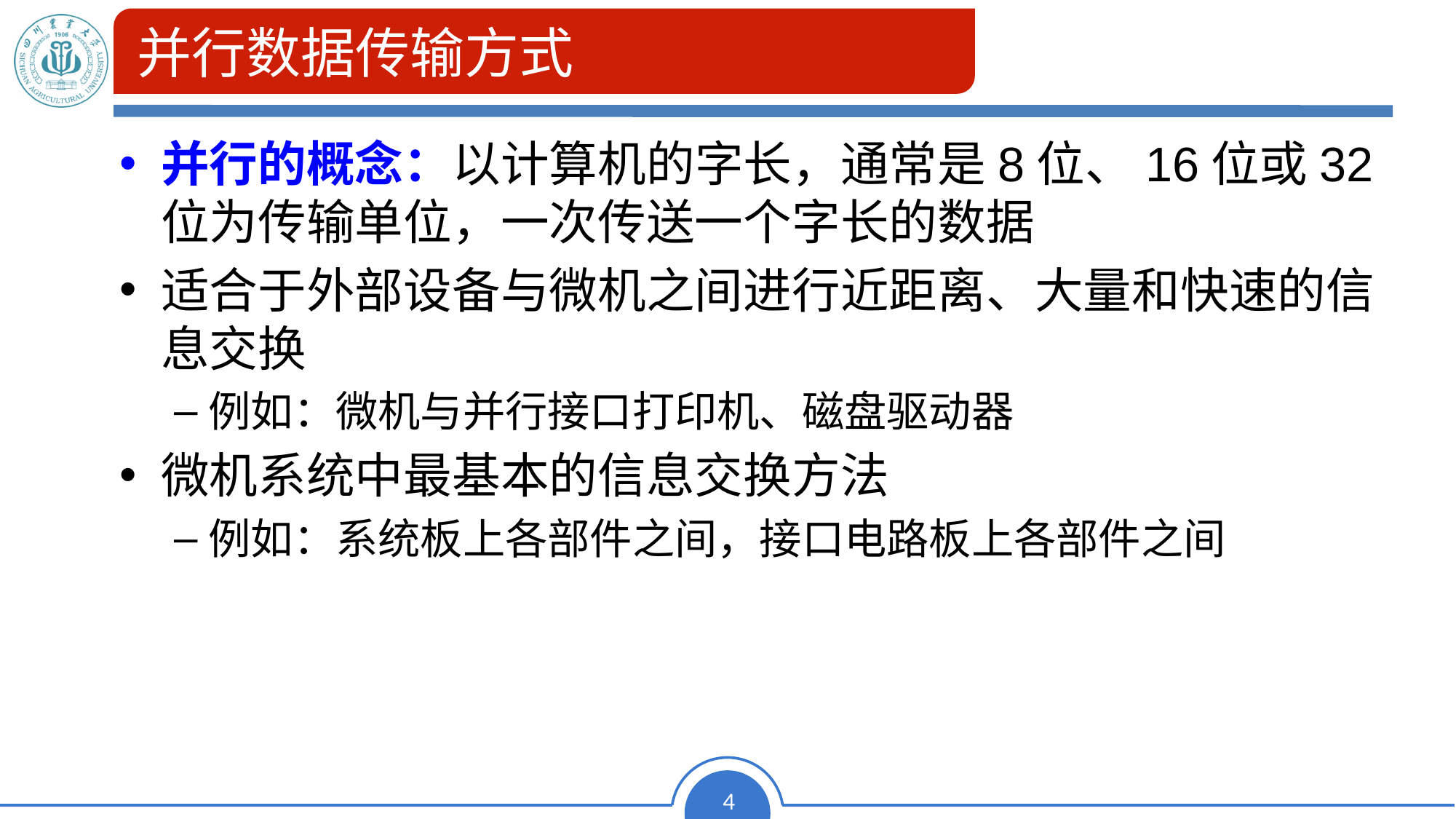

# 并行数据传输方式
并行的概念：以计算机的字长，通常是8位、16位或32位为传输单位，一次传送一个字长的数据
适合于外部设备与微机之间进行近距离、大量和快速的信息交换
例如：微机与并行接口打印机、磁盘驱动器
微机系统中最基本的信息交换方法
例如：系统板上各部件之间，接口电路板上各部件之间